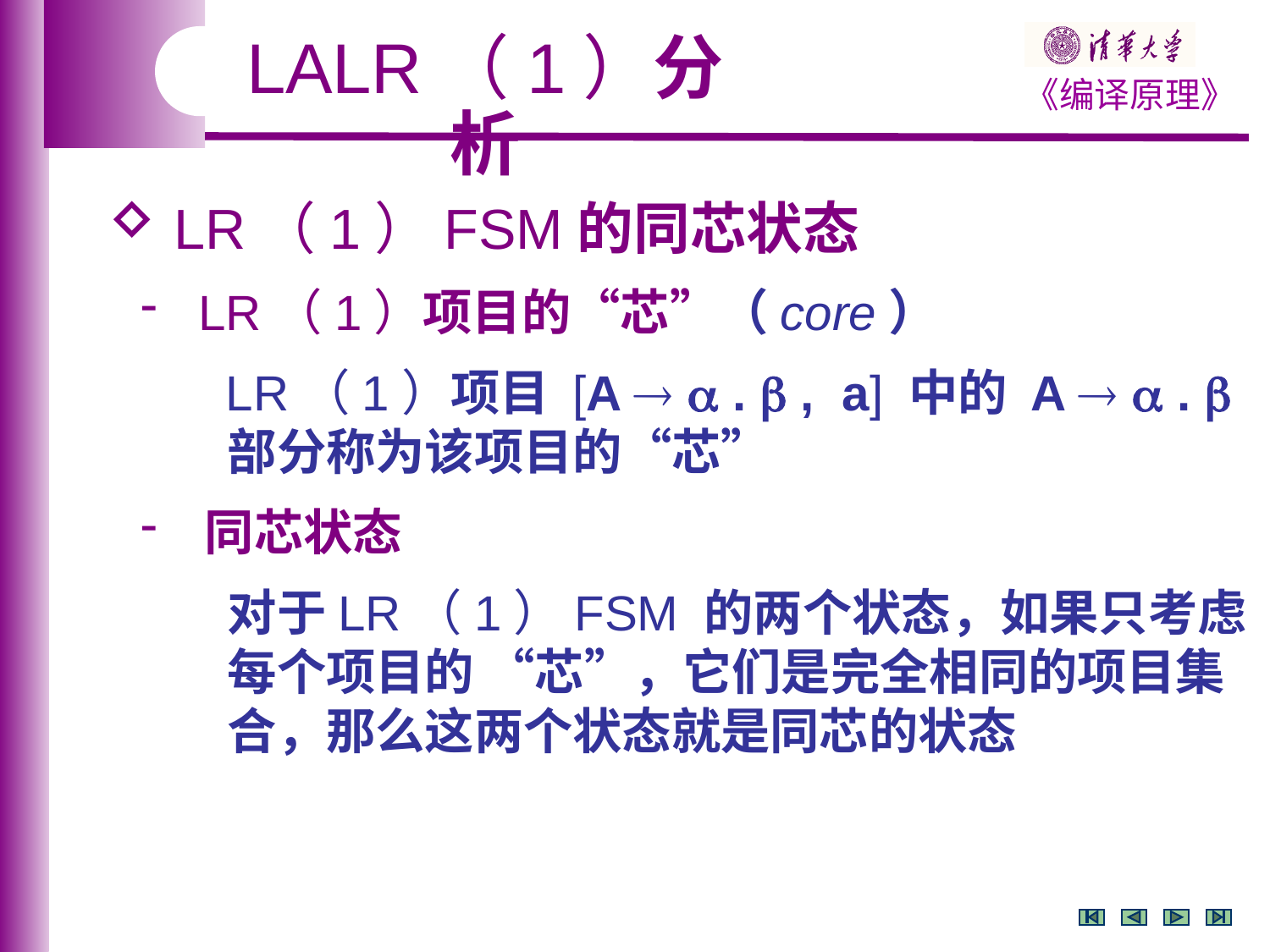

LALR（1）分析
 LR（1）FSM的同芯状态

  LR（1）项目的“芯”（core）

    LR（1）项目 [A → α . β ,  a] 中的 A → α . β
    部分称为该项目的“芯”

  同芯状态

    对于LR（1）FSM 的两个状态，如果只考虑
    每个项目的 “芯”，它们是完全相同的项目集
    合，那么这两个状态就是同芯的状态